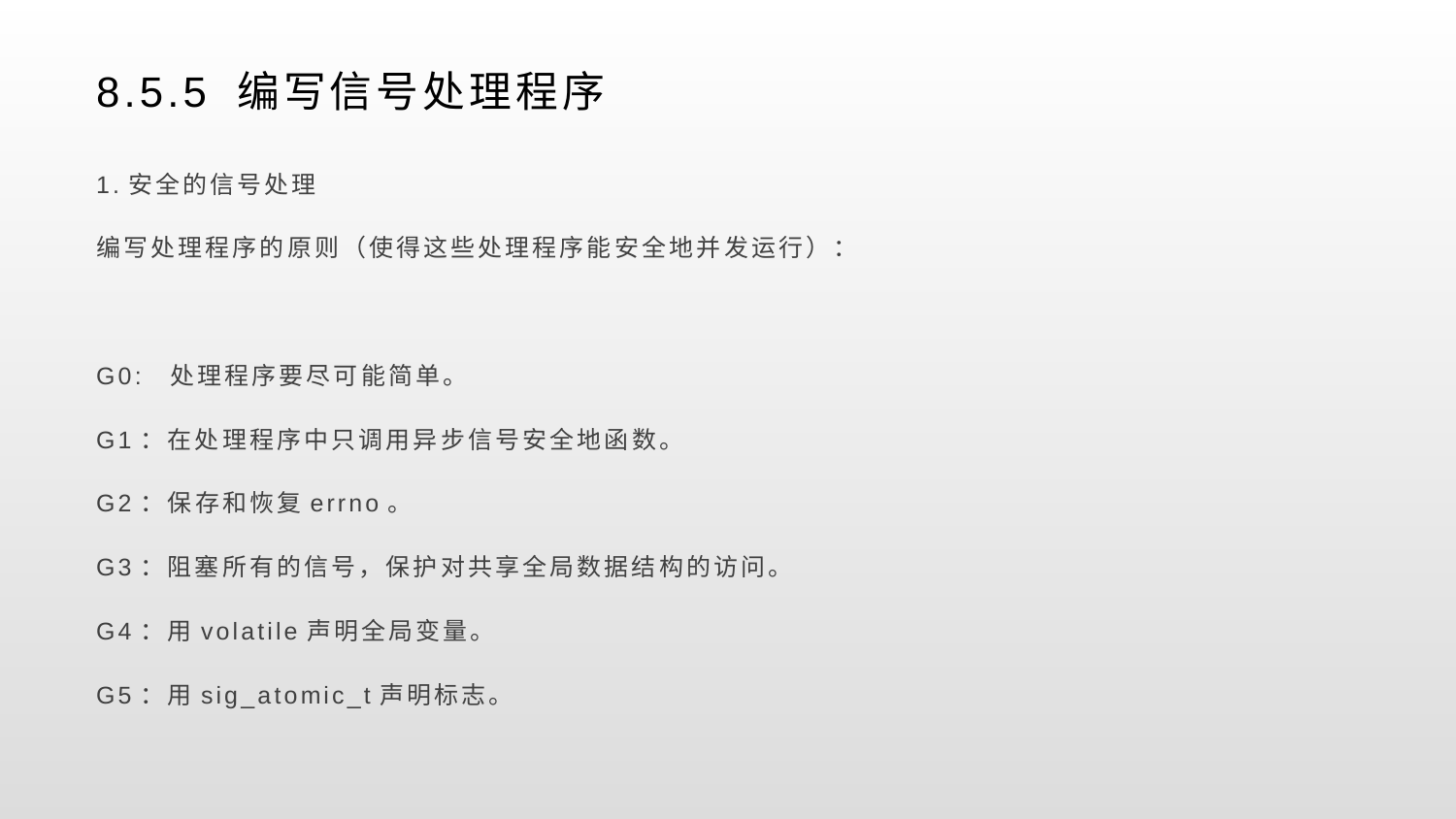

# 8.5.5 编写信号处理程序
1.安全的信号处理
编写处理程序的原则（使得这些处理程序能安全地并发运行）：

G0:  处理程序要尽可能简单。
G1：在处理程序中只调用异步信号安全地函数。
G2：保存和恢复errno。
G3：阻塞所有的信号，保护对共享全局数据结构的访问。
G4：用volatile声明全局变量。
G5：用sig_atomic_t声明标志。